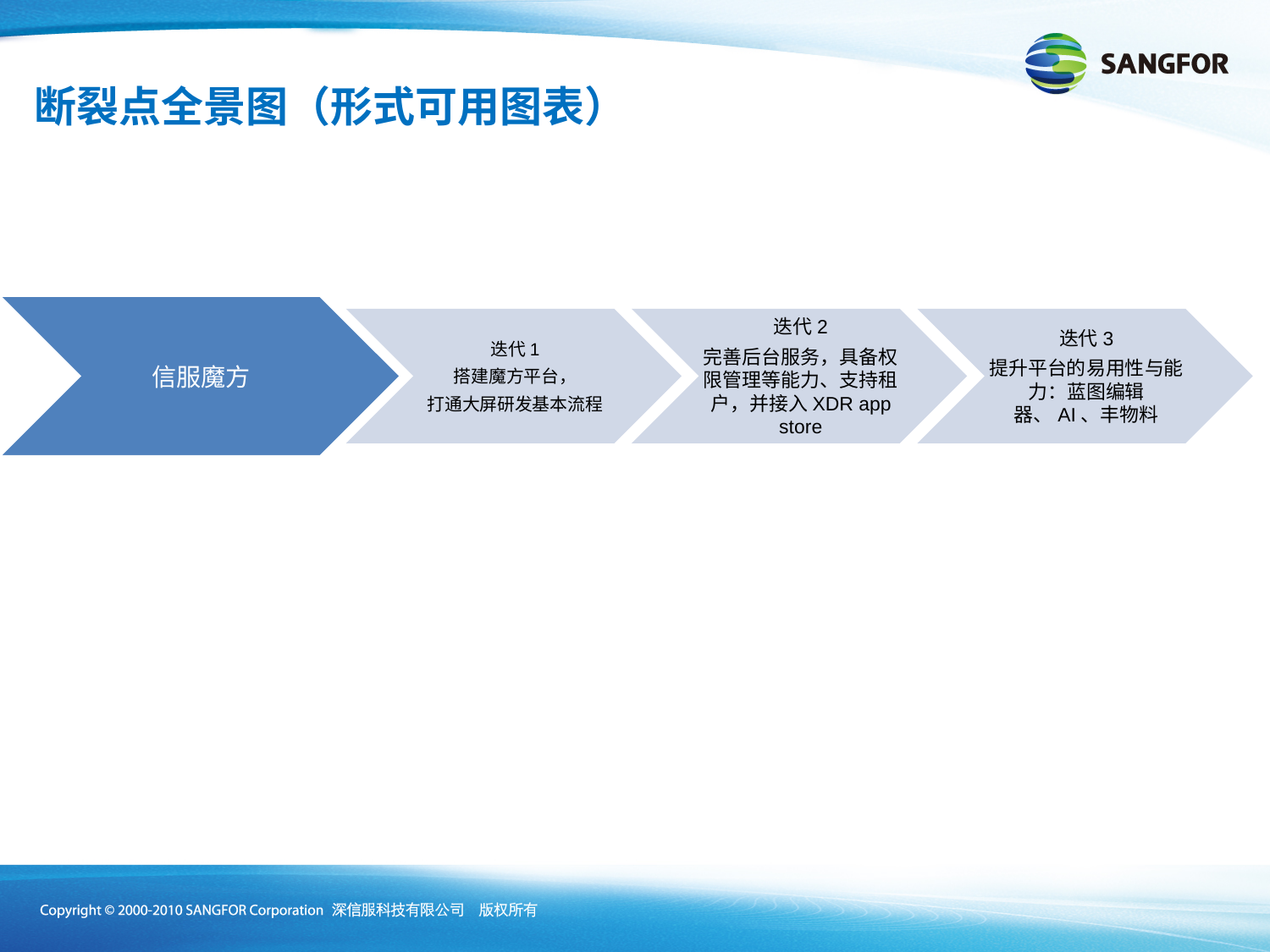

断裂点全景图（形式可用图表）
信服魔方
迭代1
搭建魔方平台，
打通大屏研发基本流程
迭代2
完善后台服务，具备权限管理等能力、支持租户，并接入XDR app store
迭代3
提升平台的易用性与能力：蓝图编辑器、AI、丰物料